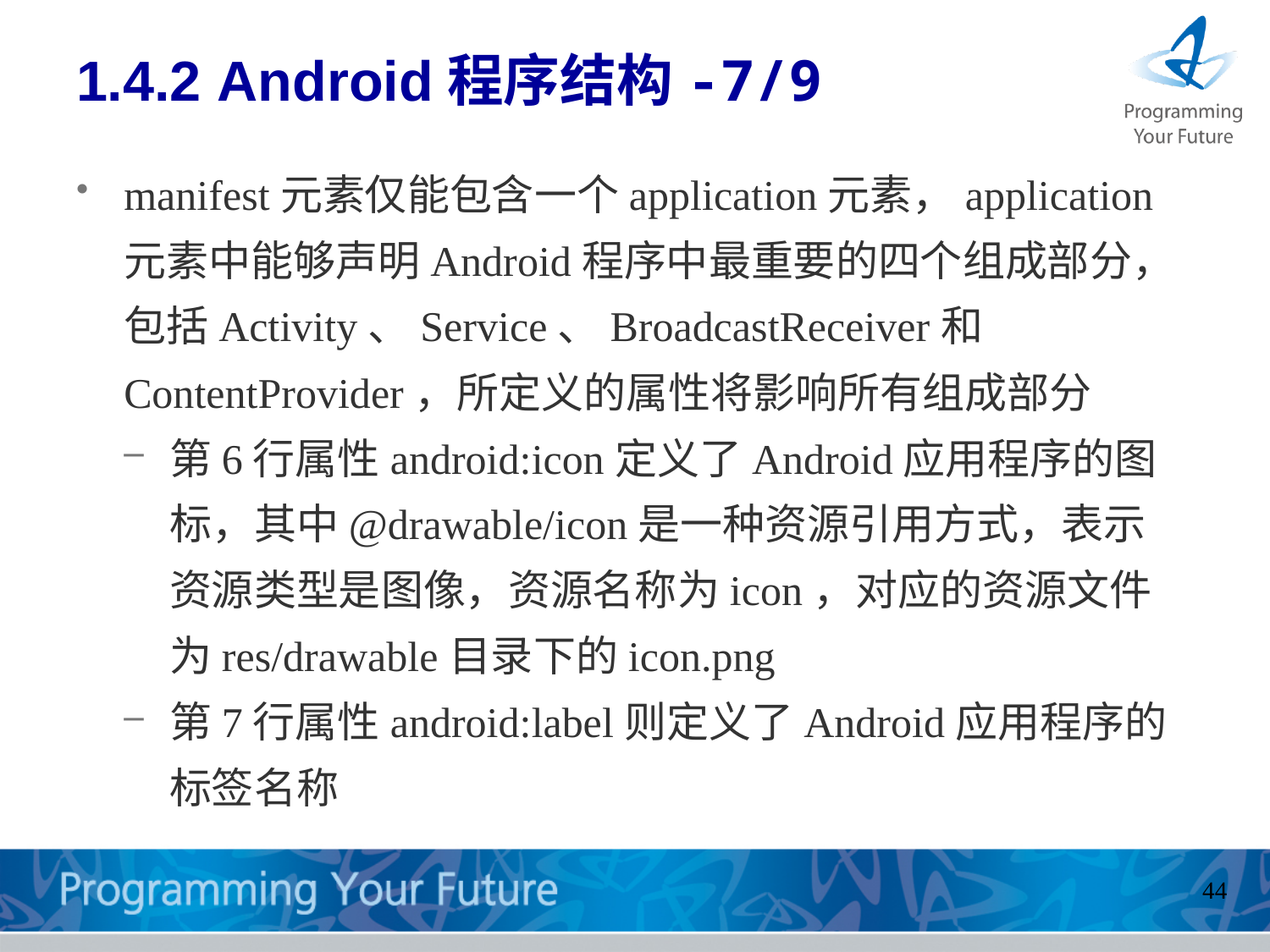

# 1.4.2 Android程序结构-7/9
manifest元素仅能包含一个application元素，application元素中能够声明Android程序中最重要的四个组成部分，包括Activity、Service、BroadcastReceiver和ContentProvider，所定义的属性将影响所有组成部分
第6行属性android:icon定义了Android应用程序的图标，其中@drawable/icon是一种资源引用方式，表示资源类型是图像，资源名称为icon，对应的资源文件为res/drawable目录下的icon.png
第7行属性android:label则定义了Android应用程序的标签名称